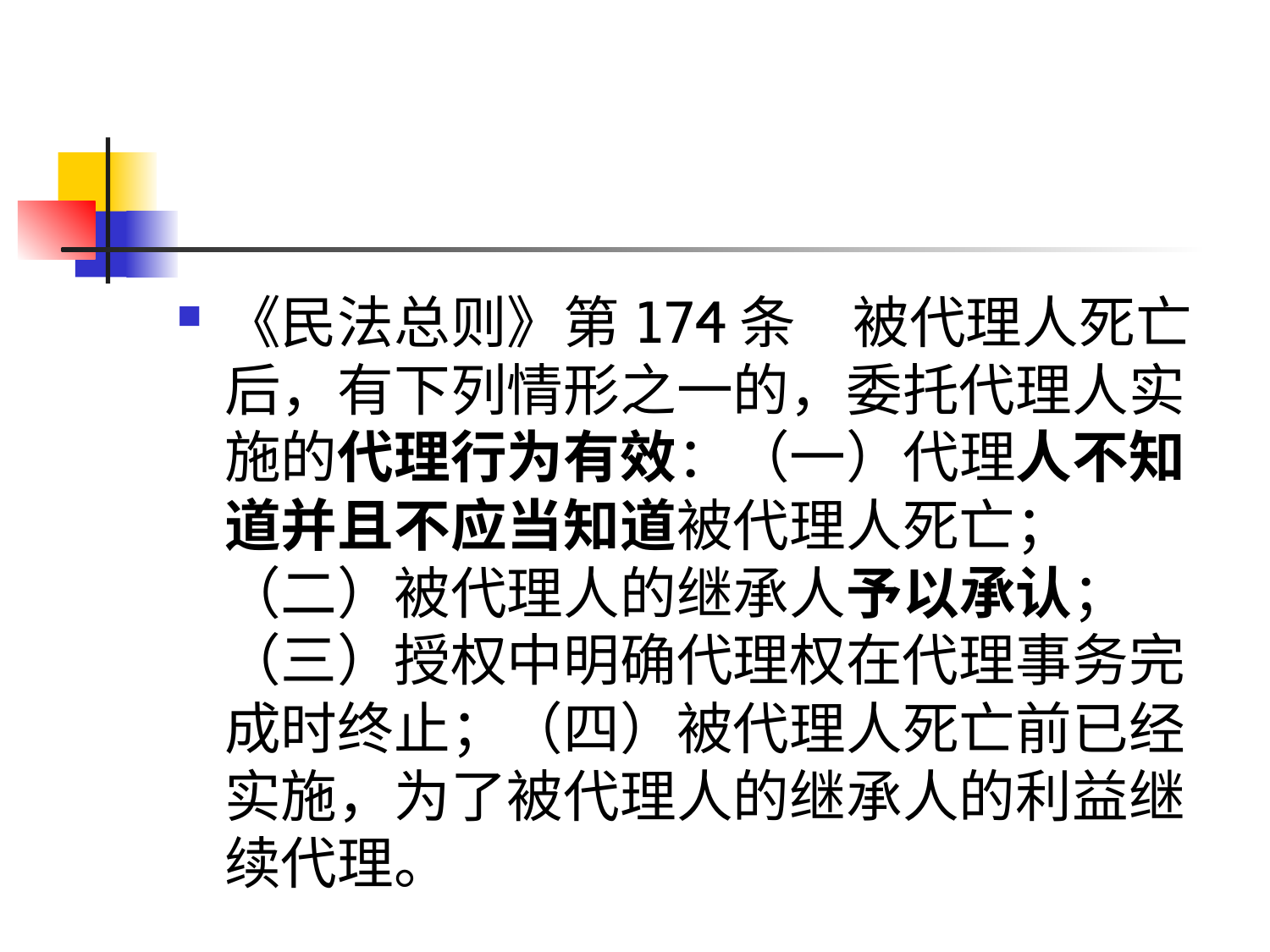

#
《民法总则》第174条　被代理人死亡后，有下列情形之一的，委托代理人实施的代理行为有效：（一）代理人不知道并且不应当知道被代理人死亡；（二）被代理人的继承人予以承认；（三）授权中明确代理权在代理事务完成时终止；（四）被代理人死亡前已经实施，为了被代理人的继承人的利益继续代理。